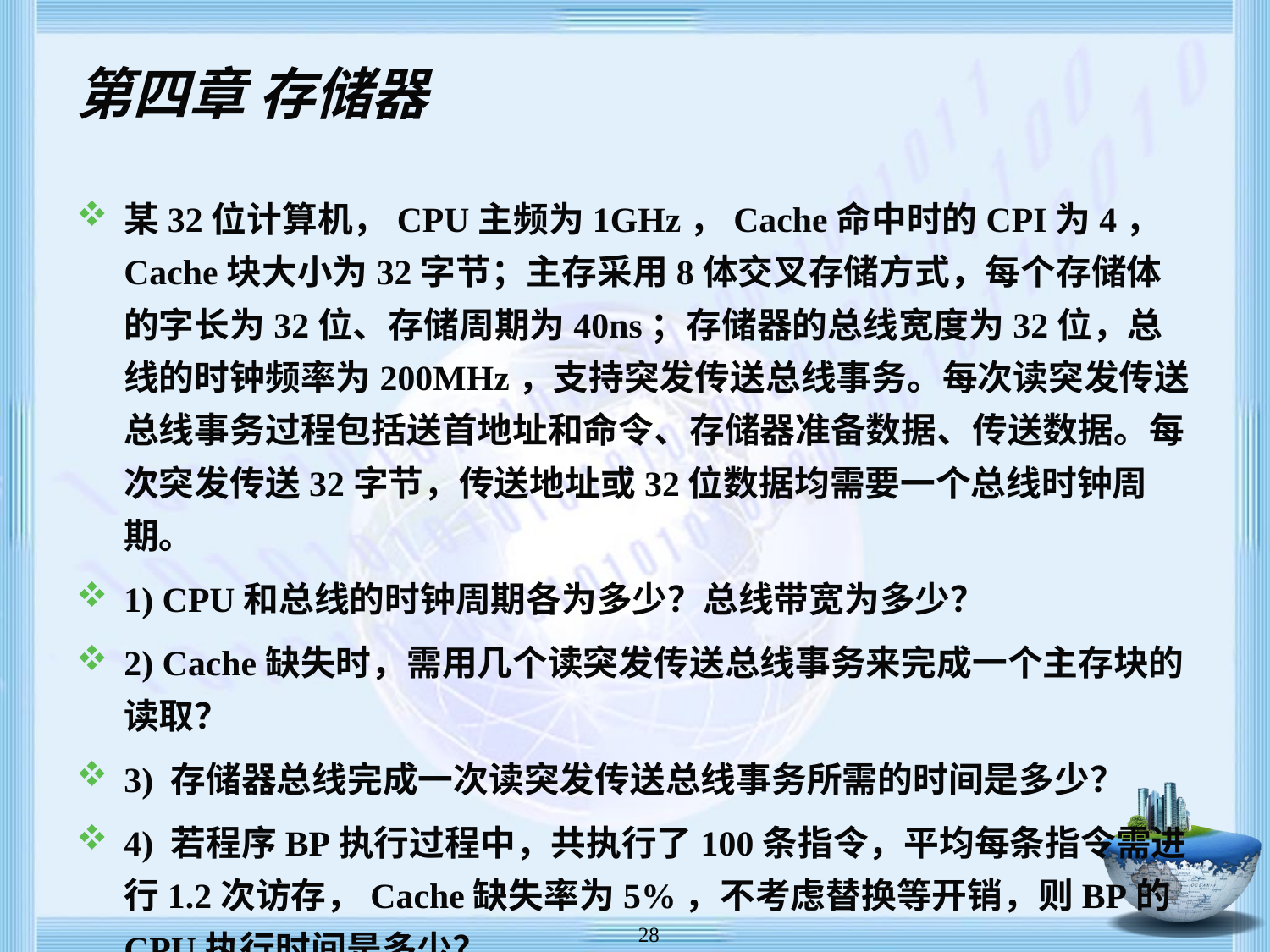

# 第四章 存储器
某32位计算机，CPU主频为1GHz，Cache命中时的CPI为4，Cache块大小为32字节；主存采用8体交叉存储方式，每个存储体的字长为32位、存储周期为40ns；存储器的总线宽度为32位，总线的时钟频率为200MHz，支持突发传送总线事务。每次读突发传送总线事务过程包括送首地址和命令、存储器准备数据、传送数据。每次突发传送32字节，传送地址或32位数据均需要一个总线时钟周期。
1) CPU和总线的时钟周期各为多少？总线带宽为多少？
2) Cache缺失时，需用几个读突发传送总线事务来完成一个主存块的读取？
3) 存储器总线完成一次读突发传送总线事务所需的时间是多少？
4) 若程序BP执行过程中，共执行了100条指令，平均每条指令需进行1.2次访存，Cache缺失率为5%，不考虑替换等开销，则BP的CPU执行时间是多少？

    28